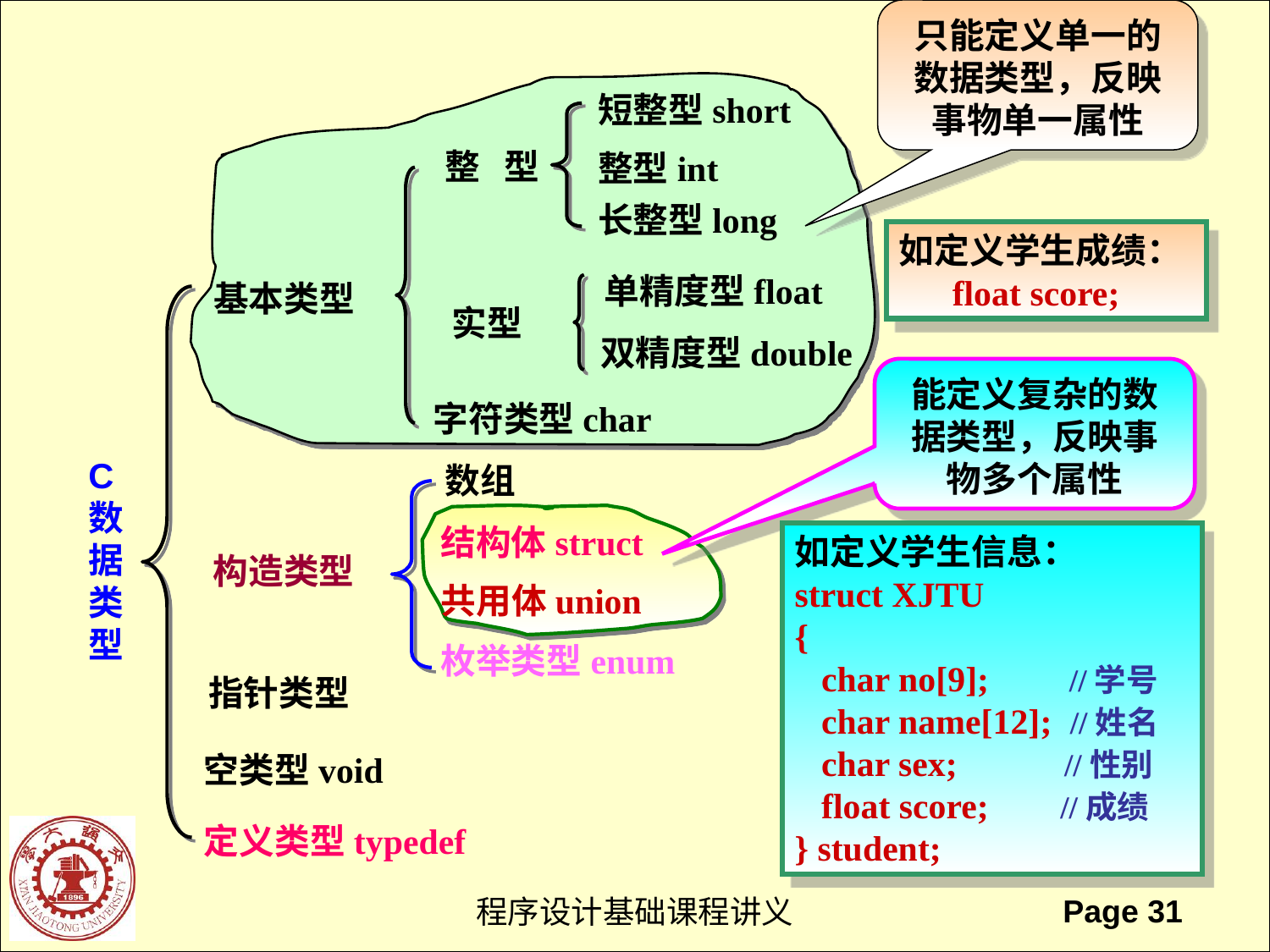

只能定义单一的数据类型，反映事物单一属性

短整型short

整   型
整型int
长整型long

单精度型float

实型
双精度型double
基本类型
字符类型char

C
数
据
类
型
数组

结构体struct
构造类型
共用体union
枚举类型enum
指针类型
空类型void
定义类型typedef
如定义学生成绩：
      float score;
能定义复杂的数据类型，反映事物多个属性

如定义学生信息：
struct XJTU
{
   char no[9];         //学号
   char name[12];  //姓名
   char sex;            //性别
   float score;        //成绩
} student;